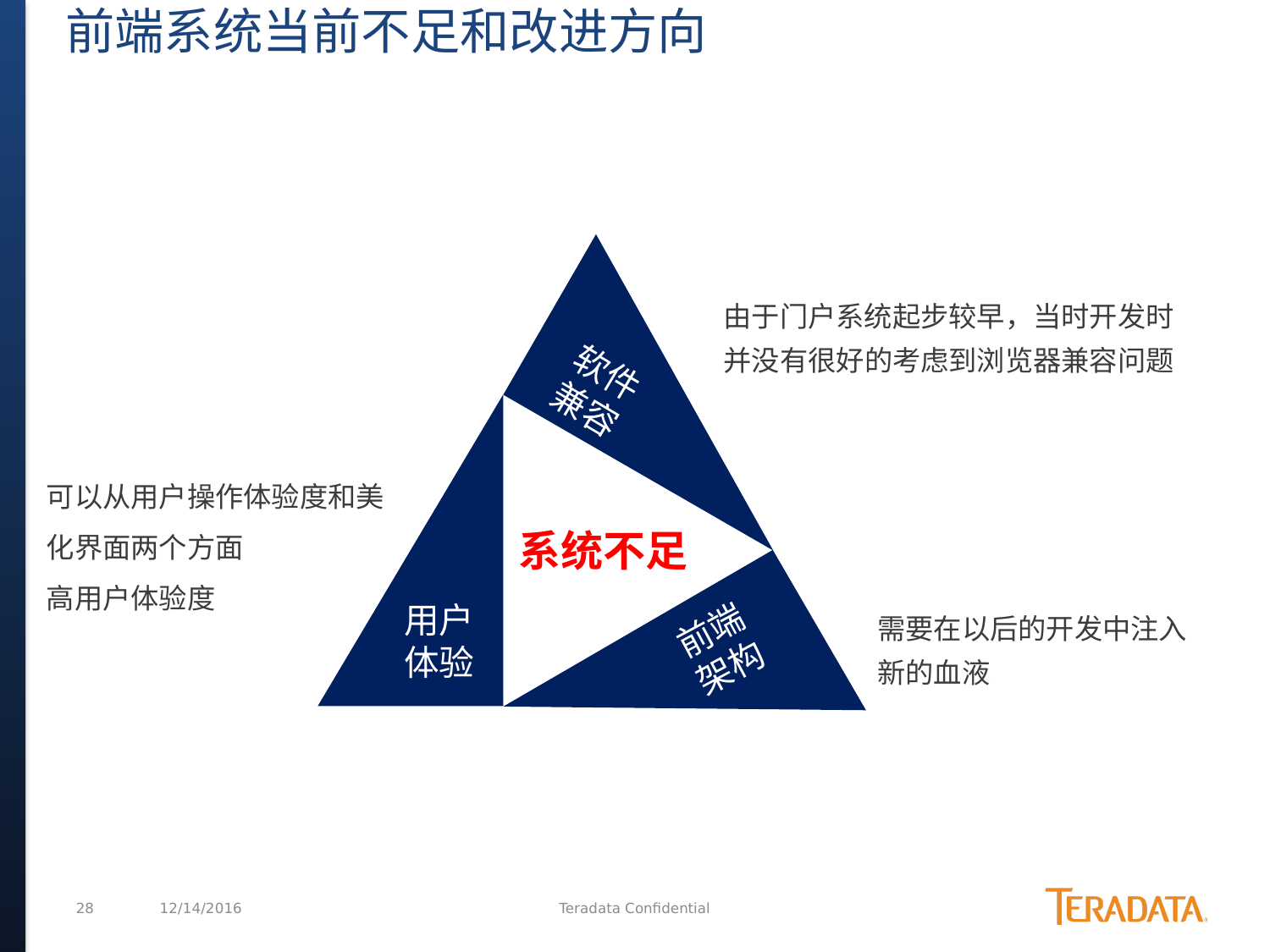

# 前端系统当前不足和改进方向

由于门户系统起步较早，当时开发时并没有很好的考虑到浏览器兼容问题

软件
兼容

可以从用户操作体验度和美化界面两个方面
高用户体验度

系统不足
用户
体验
需要在以后的开发中注入新的血液
前端
架构